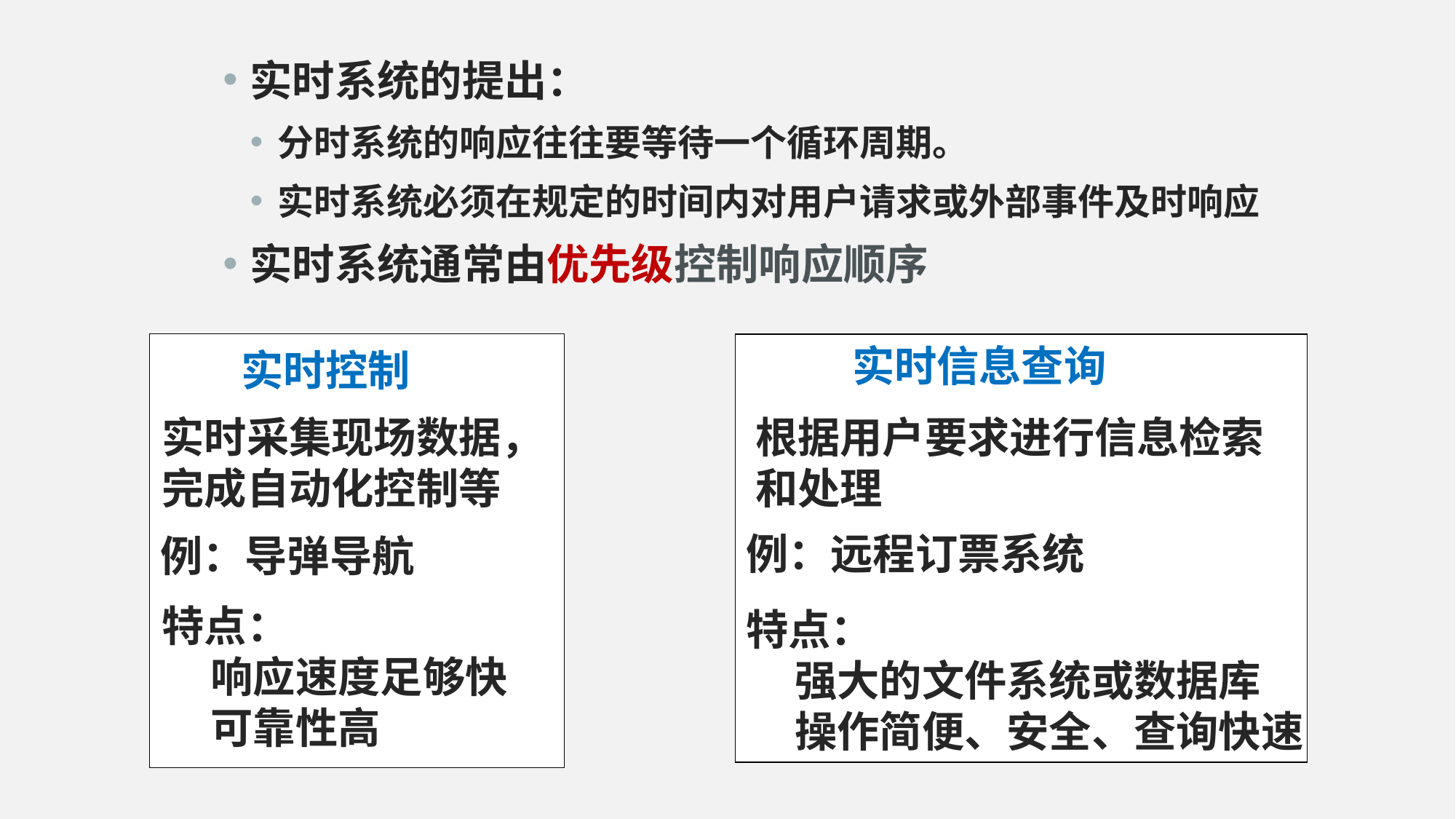

实时系统的提出：
分时系统的响应往往要等待一个循环周期。
实时系统必须在规定的时间内对用户请求或外部事件及时响应
实时系统通常由优先级控制响应顺序

实时控制
实时采集现场数据，
完成自动化控制等
例：导弹导航
特点：
    响应速度足够快
    可靠性高
实时信息查询

根据用户要求进行信息检索和处理
例：远程订票系统
特点：
    强大的文件系统或数据库
    操作简便、安全、查询快速